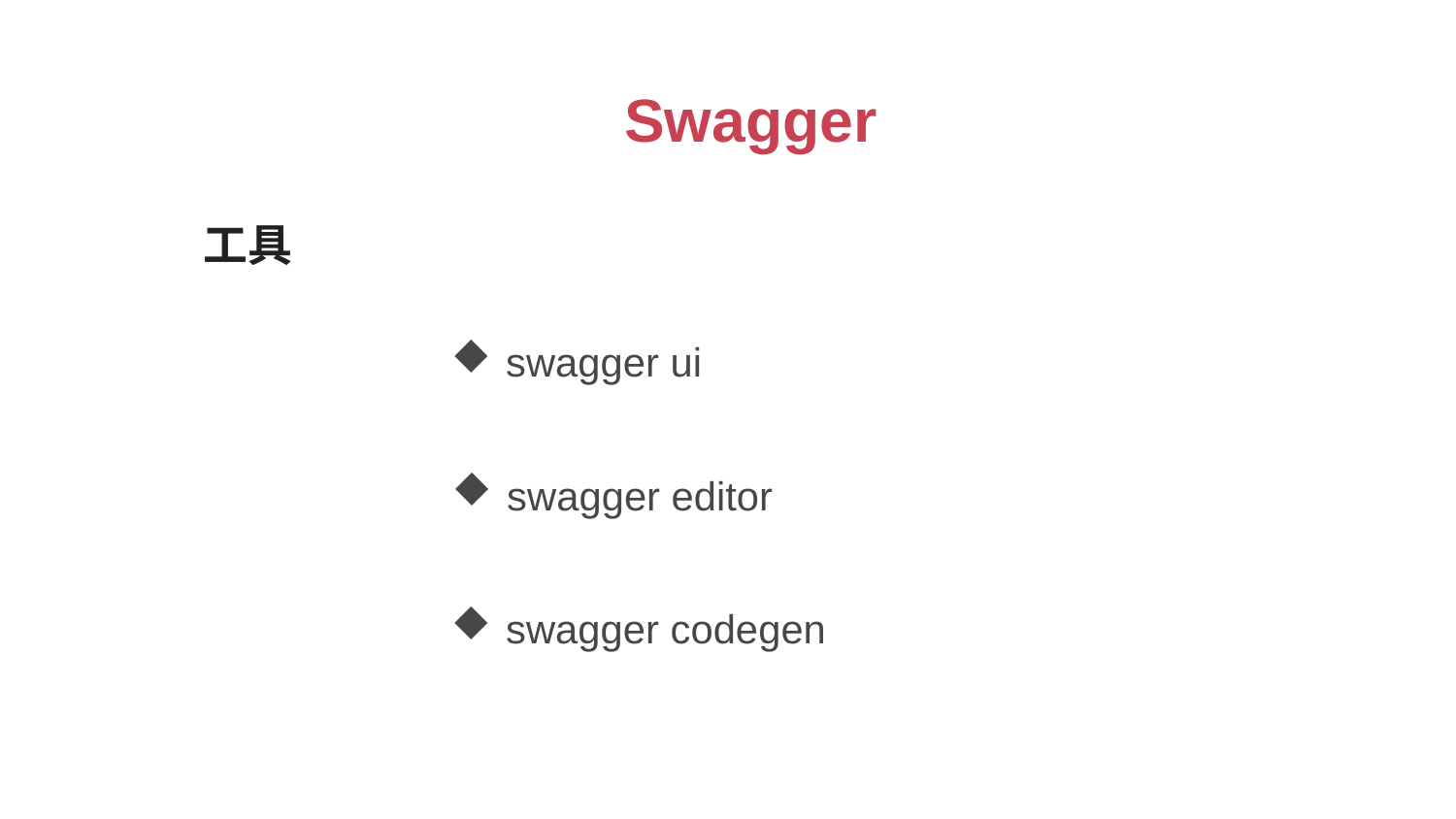

Swagger
工具
swagger ui
swagger editor
swagger codegen